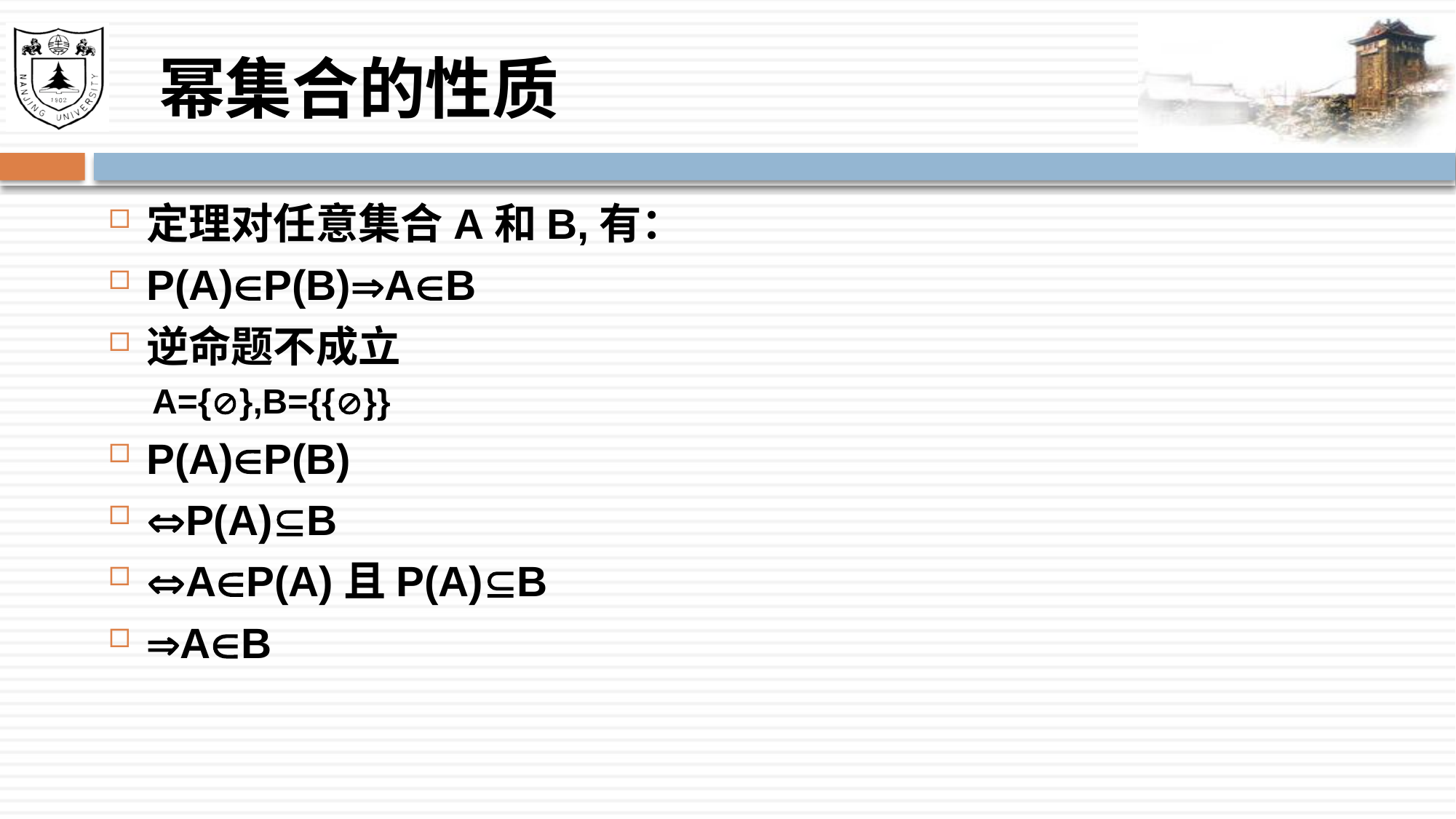

# 幂集合的性质
定理对任意集合A和B,有：
P(A)∈P(B)⇒A∈B
逆命题不成立
A={∅},B={{∅}}
P(A)∈P(B)
⇔P(A)⊆B
⇔A∈P(A)且P(A)⊆B
⇒A∈B